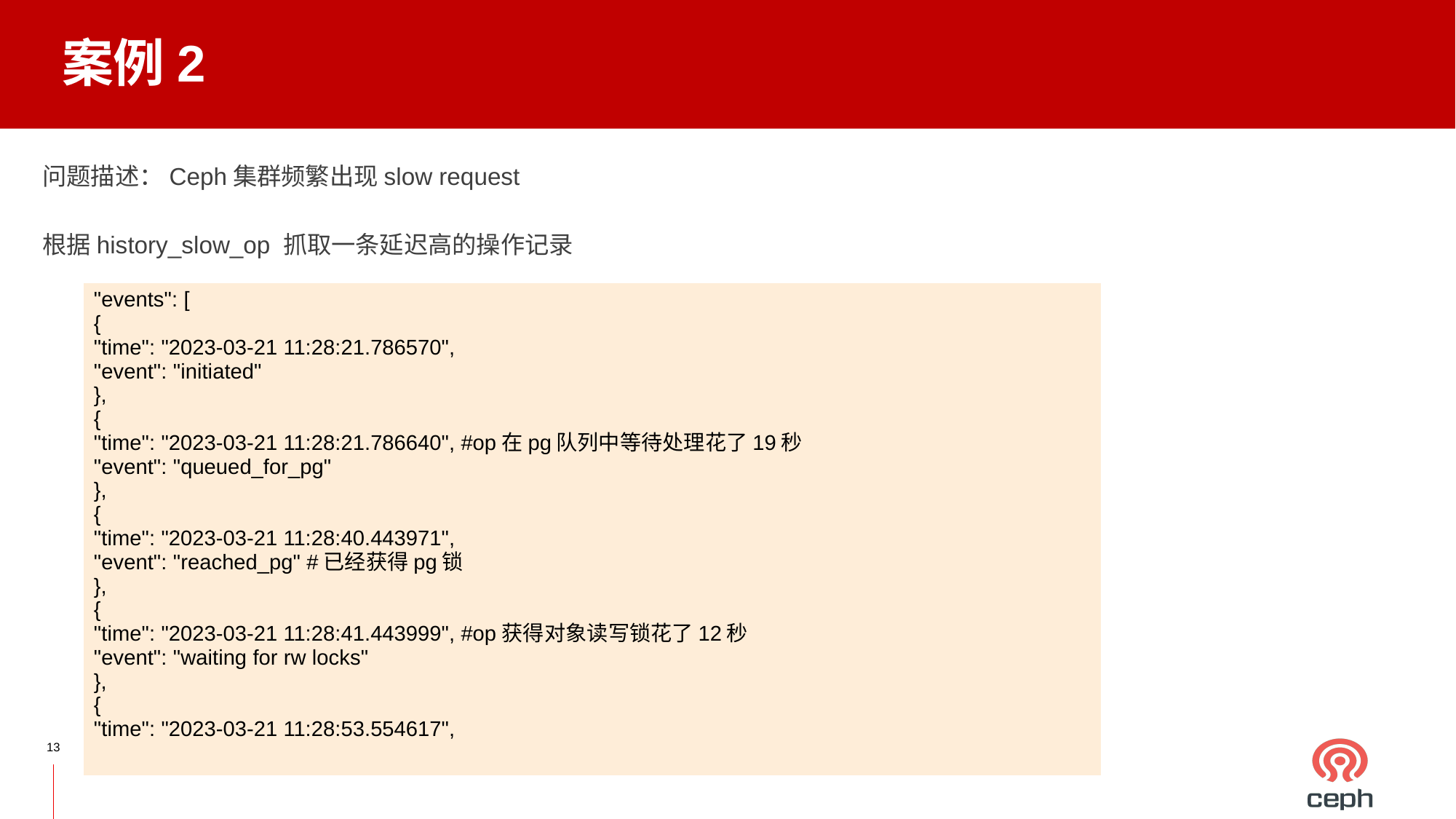

案例2
问题描述：Ceph集群频繁出现slow request
根据history_slow_op 抓取一条延迟高的操作记录

| "events": [ { "time": "2023-03-21 11:28:21.786570", "event": "initiated" }, { "time": "2023-03-21 11:28:21.786640", #op在pg队列中等待处理花了19秒 "event": "queued\_for\_pg" }, { "time": "2023-03-21 11:28:40.443971", "event": "reached\_pg" #已经获得pg锁 }, { "time": "2023-03-21 11:28:41.443999", #op获得对象读写锁花了12秒 "event": "waiting for rw locks" }, { "time": "2023-03-21 11:28:53.554617", |
| --- |
13